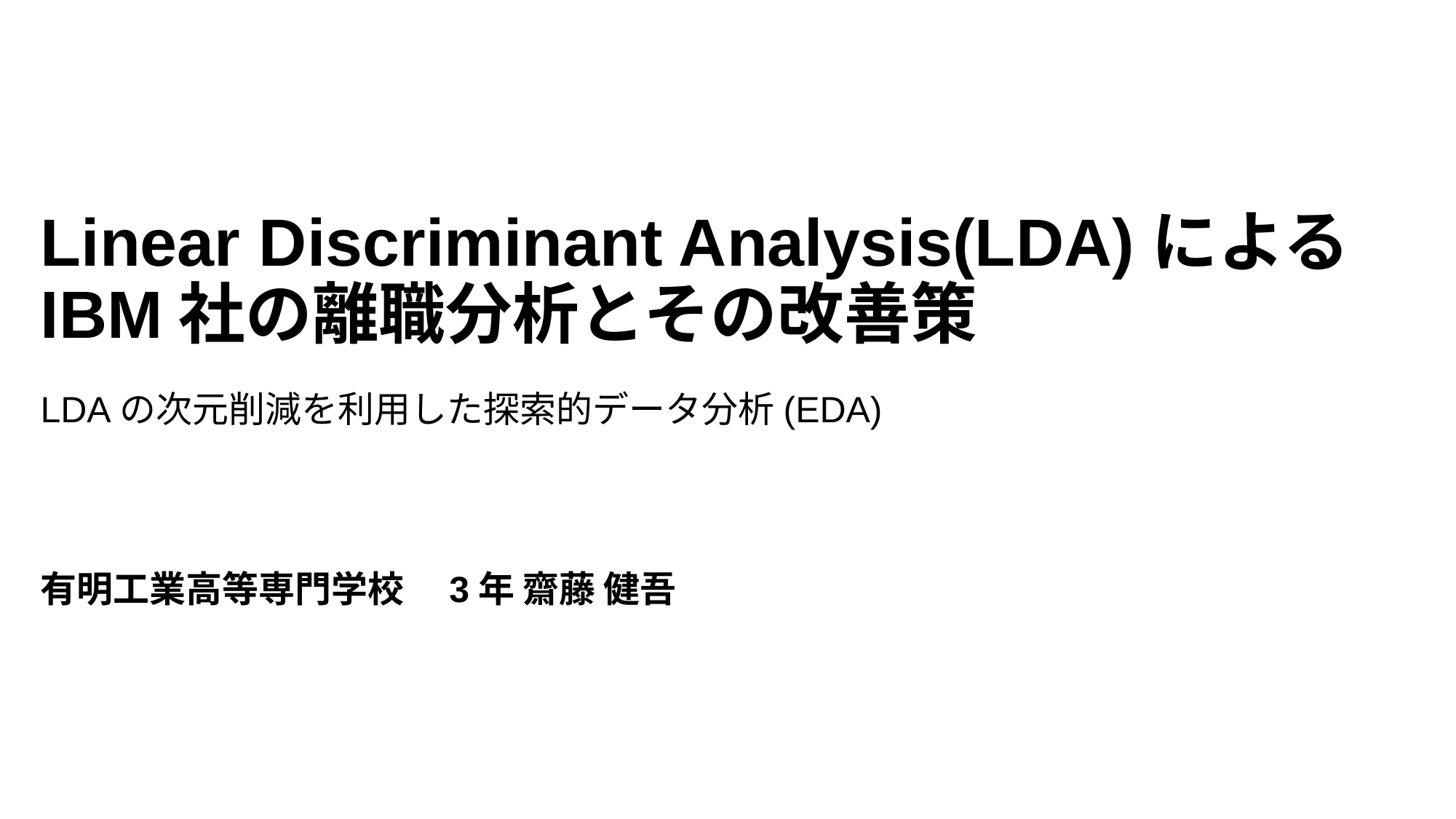

# Linear Discriminant Analysis(LDA)による IBM社の離職分析とその改善策
LDAの次元削減を利用した探索的データ分析(EDA)
有明工業高等専門学校　3年 齋藤 健吾